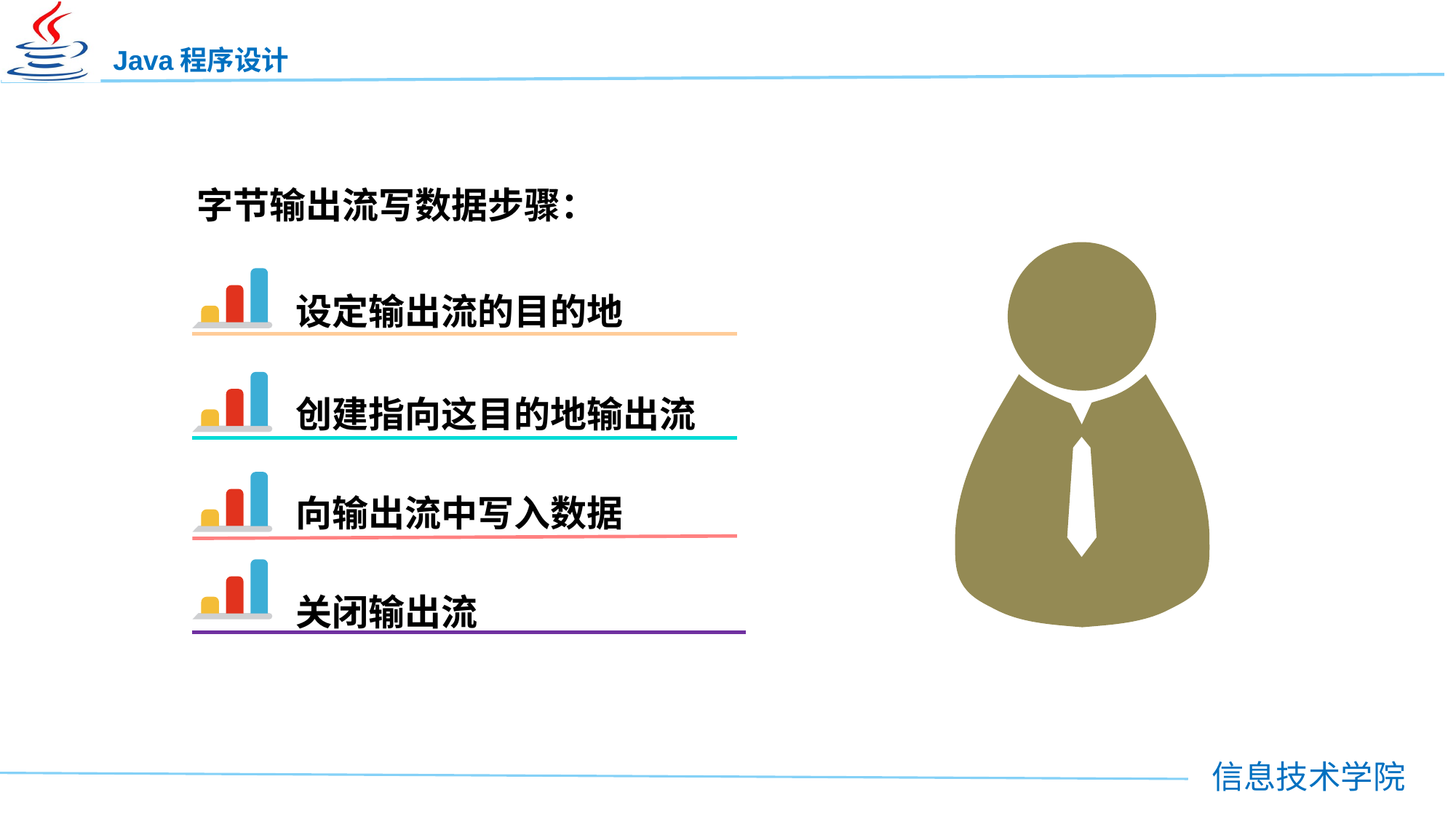

字节输出流写数据步骤：

设定输出流的目的地

创建指向这目的地输出流

向输出流中写入数据

关闭输出流